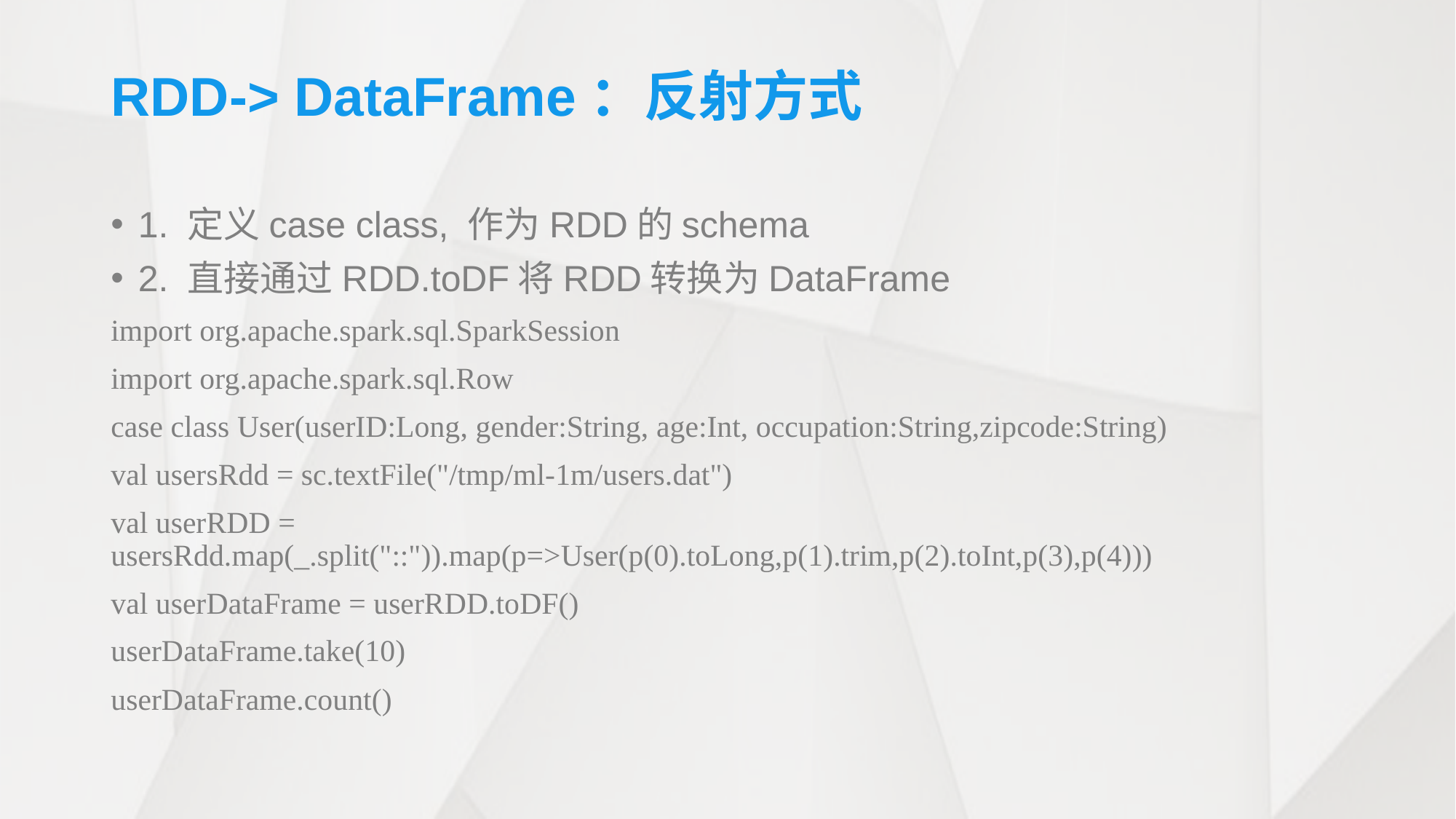

# RDD-> DataFrame：反射方式
1. 定义case class, 作为RDD的schema
2. 直接通过RDD.toDF将RDD转换为DataFrame
import org.apache.spark.sql.SparkSession
import org.apache.spark.sql.Row
case class User(userID:Long, gender:String, age:Int, occupation:String,zipcode:String)
val usersRdd = sc.textFile("/tmp/ml-1m/users.dat")
val userRDD = usersRdd.map(_.split("::")).map(p=>User(p(0).toLong,p(1).trim,p(2).toInt,p(3),p(4)))
val userDataFrame = userRDD.toDF()
userDataFrame.take(10)
userDataFrame.count()